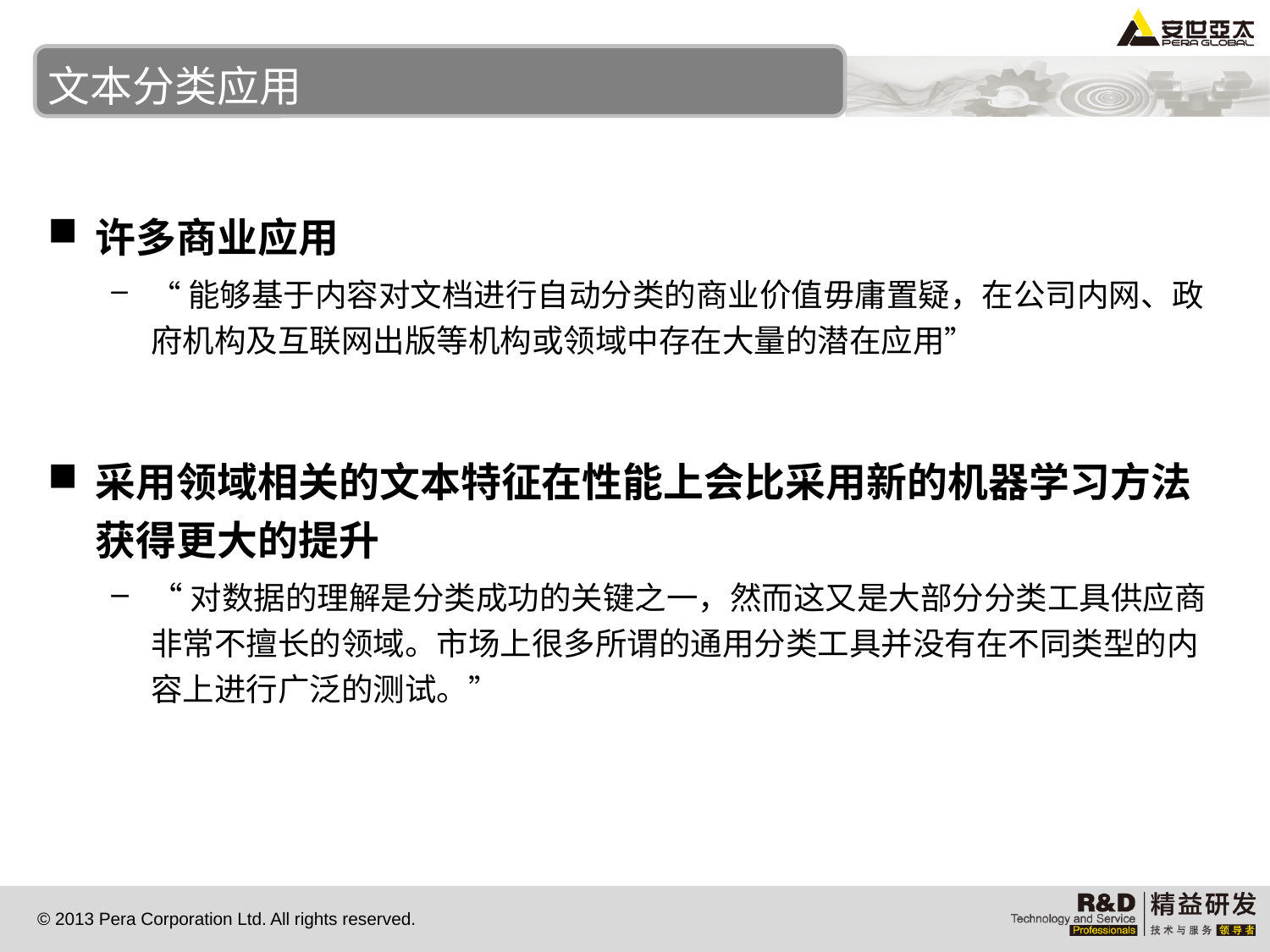

# 文本分类应用
许多商业应用
“能够基于内容对文档进行自动分类的商业价值毋庸置疑，在公司内网、政府机构及互联网出版等机构或领域中存在大量的潜在应用”

采用领域相关的文本特征在性能上会比采用新的机器学习方法获得更大的提升
“对数据的理解是分类成功的关键之一，然而这又是大部分分类工具供应商非常不擅长的领域。市场上很多所谓的通用分类工具并没有在不同类型的内容上进行广泛的测试。”